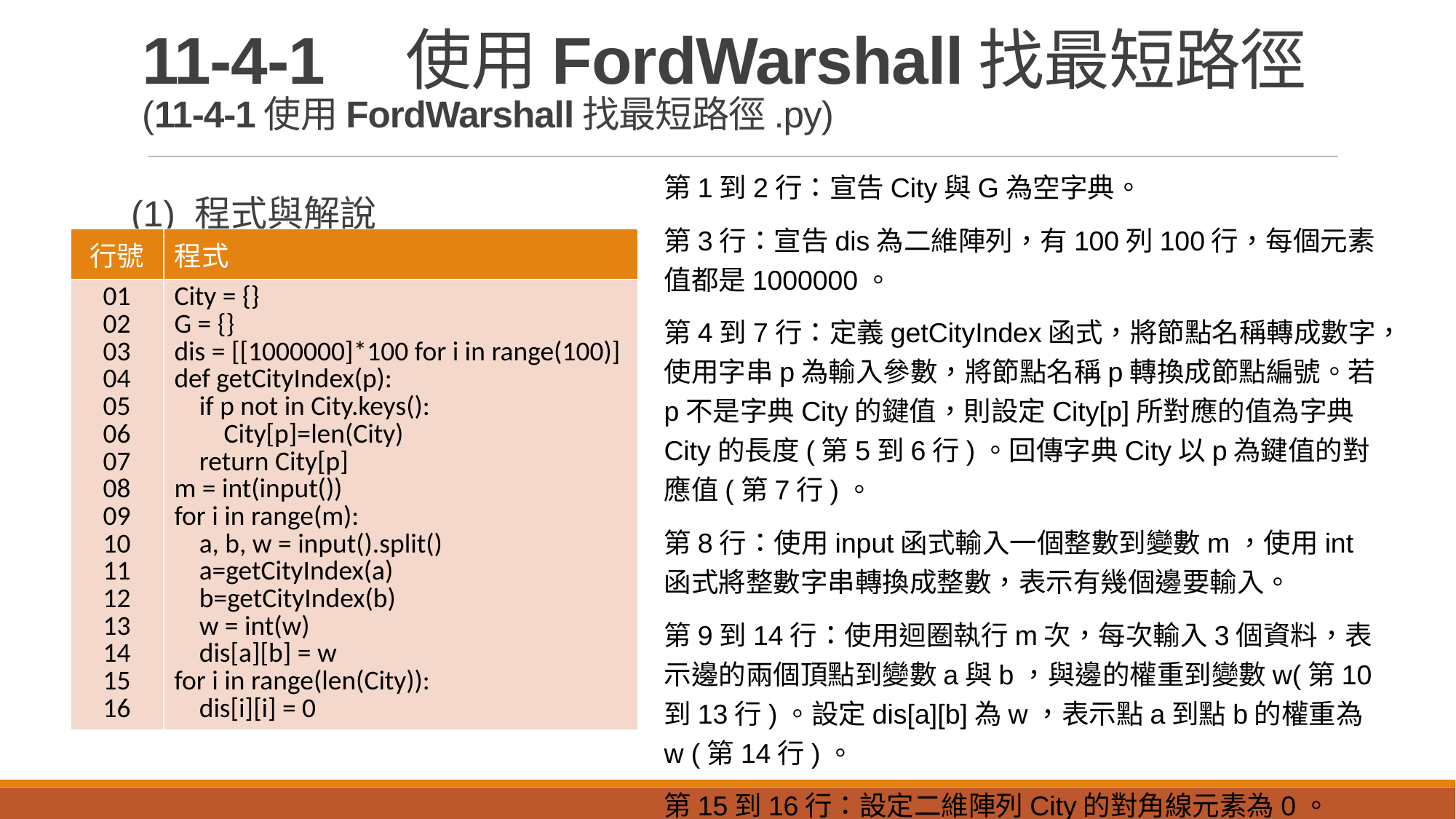

# 11-4-1　使用FordWarshall找最短路徑 (11-4-1使用FordWarshall找最短路徑.py)
第1到2行：宣告City與G為空字典。
第3行：宣告dis為二維陣列，有100列100行，每個元素值都是1000000。
第4到7行：定義getCityIndex函式，將節點名稱轉成數字，使用字串p為輸入參數，將節點名稱p轉換成節點編號。若p不是字典City的鍵值，則設定City[p]所對應的值為字典City的長度(第5到6行)。回傳字典City以p為鍵值的對應值(第7行)。
第8行：使用input函式輸入一個整數到變數m，使用int函式將整數字串轉換成整數，表示有幾個邊要輸入。
第9到14行：使用迴圈執行m次，每次輸入3個資料，表示邊的兩個頂點到變數a與b，與邊的權重到變數w(第10到13行)。設定dis[a][b]為w，表示點a到點b的權重為w (第14行)。
第15到16行：設定二維陣列City的對角線元素為0。
(1) 程式與解說

| 行號 | 程式 |
| --- | --- |
| 01 02 03 04 05 06 07 08 09 10 11 12 13 14 15 16 | City = {} G = {} dis = [[1000000]\*100 for i in range(100)] def getCityIndex(p): if p not in City.keys(): City[p]=len(City) return City[p] m = int(input()) for i in range(m): a, b, w = input().split() a=getCityIndex(a) b=getCityIndex(b) w = int(w) dis[a][b] = w for i in range(len(City)): dis[i][i] = 0 |